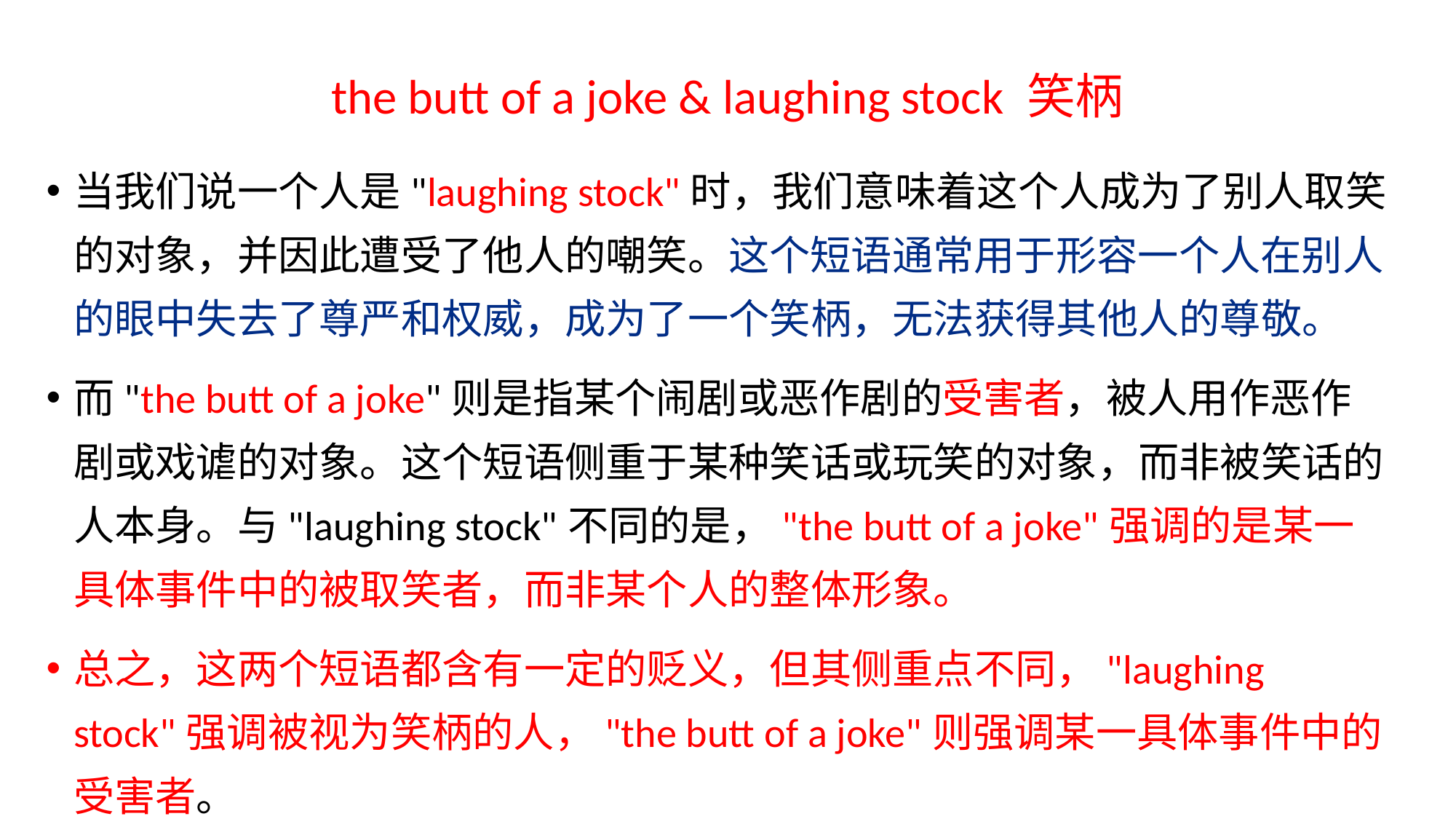

# the butt of a joke & laughing stock 笑柄
当我们说一个人是"laughing stock"时，我们意味着这个人成为了别人取笑的对象，并因此遭受了他人的嘲笑。这个短语通常用于形容一个人在别人的眼中失去了尊严和权威，成为了一个笑柄，无法获得其他人的尊敬。
而"the butt of a joke"则是指某个闹剧或恶作剧的受害者，被人用作恶作剧或戏谑的对象。这个短语侧重于某种笑话或玩笑的对象，而非被笑话的人本身。与"laughing stock"不同的是，"the butt of a joke"强调的是某一具体事件中的被取笑者，而非某个人的整体形象。
总之，这两个短语都含有一定的贬义，但其侧重点不同，"laughing stock"强调被视为笑柄的人，"the butt of a joke"则强调某一具体事件中的受害者。